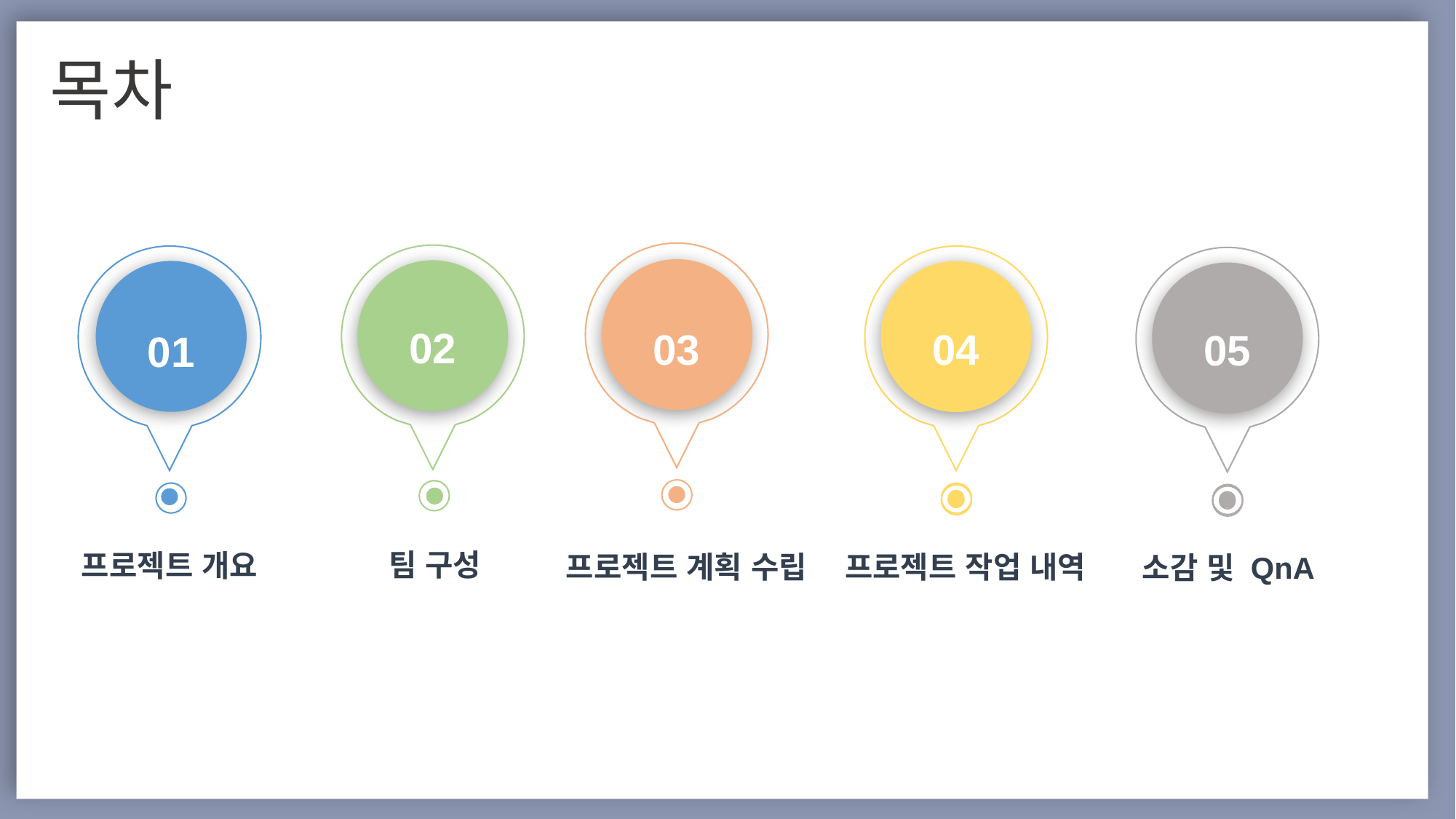

목차

02
03
04
05
01

팀 구성
프로젝트 개요
프로젝트 계획 수립
프로젝트 작업 내역
소감 및 QnA